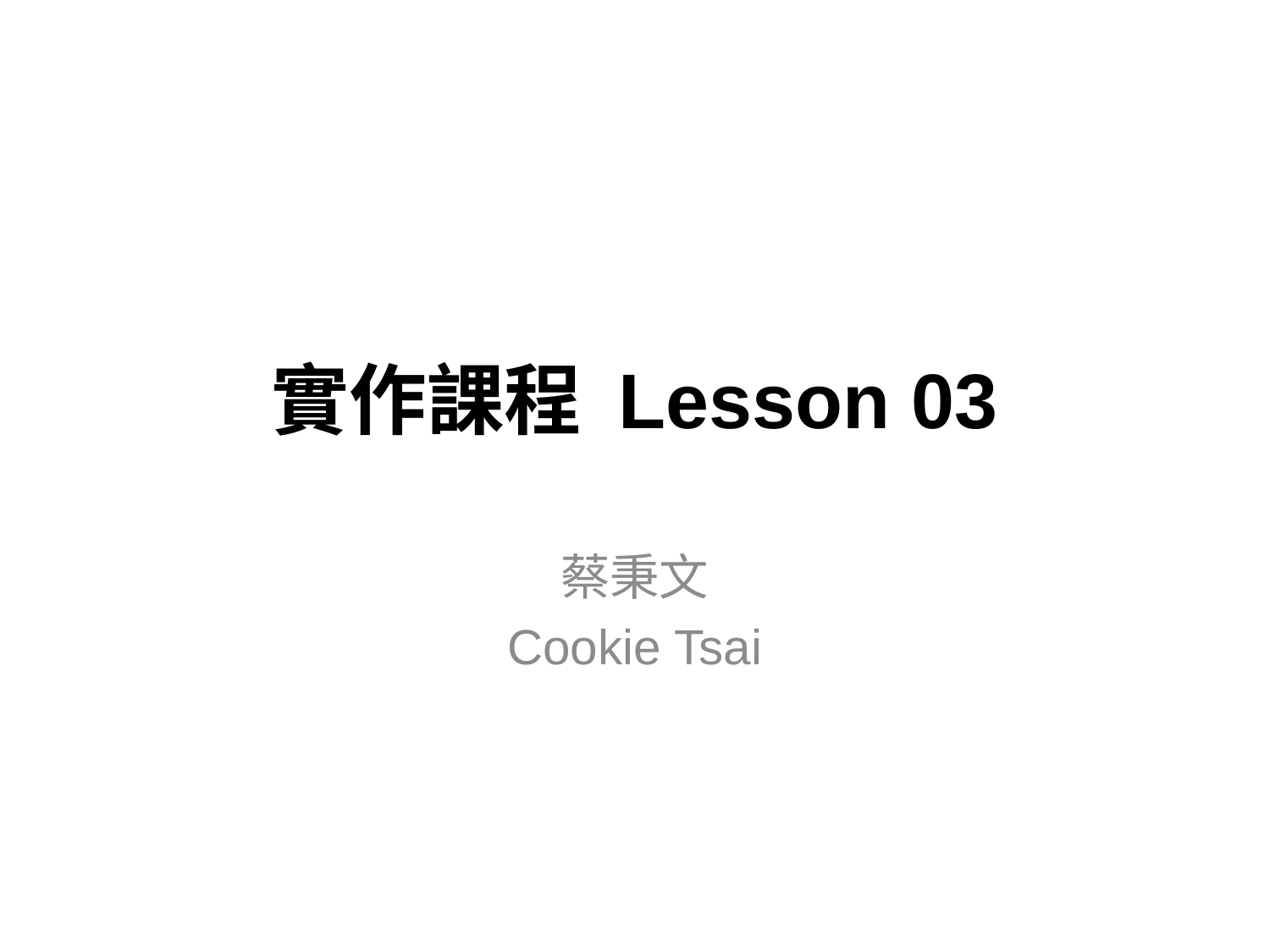

# 實作課程 Lesson 03
蔡秉文
Cookie Tsai